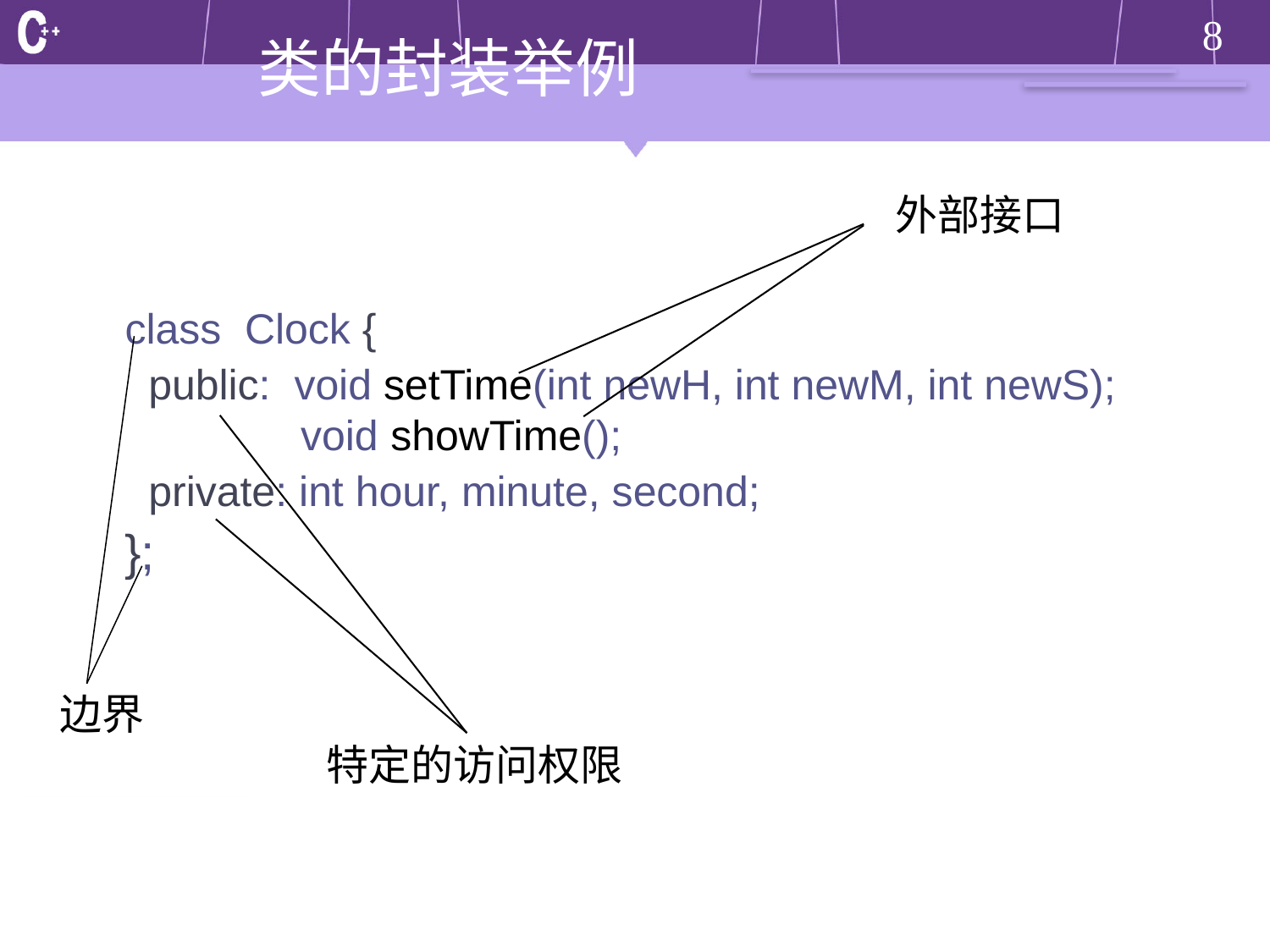

# 类的封装举例

class  Clock {
  public:  void setTime(int newH, int newM, int newS);
            void showTime();
  private: int hour, minute, second;
};

外部接口

边界

特定的访问权限